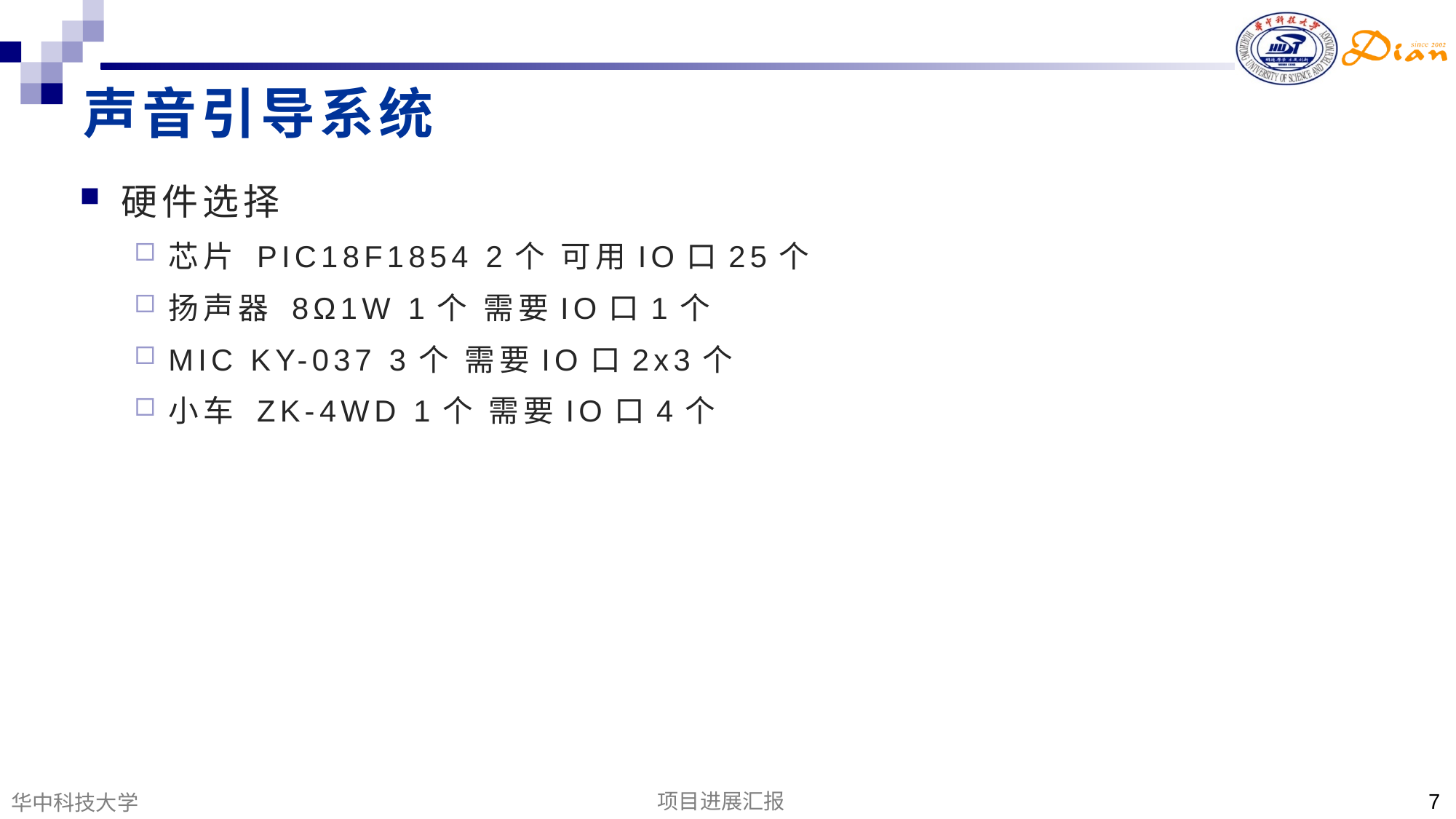

# 声音引导系统
硬件选择
芯片 PIC18F1854 2个 可用IO口25个
扬声器 8Ω1W 1个 需要IO口1个
MIC KY-037 3个 需要IO口2x3个
小车 ZK-4WD 1个 需要IO口4个

项目进展汇报
7
华中科技大学